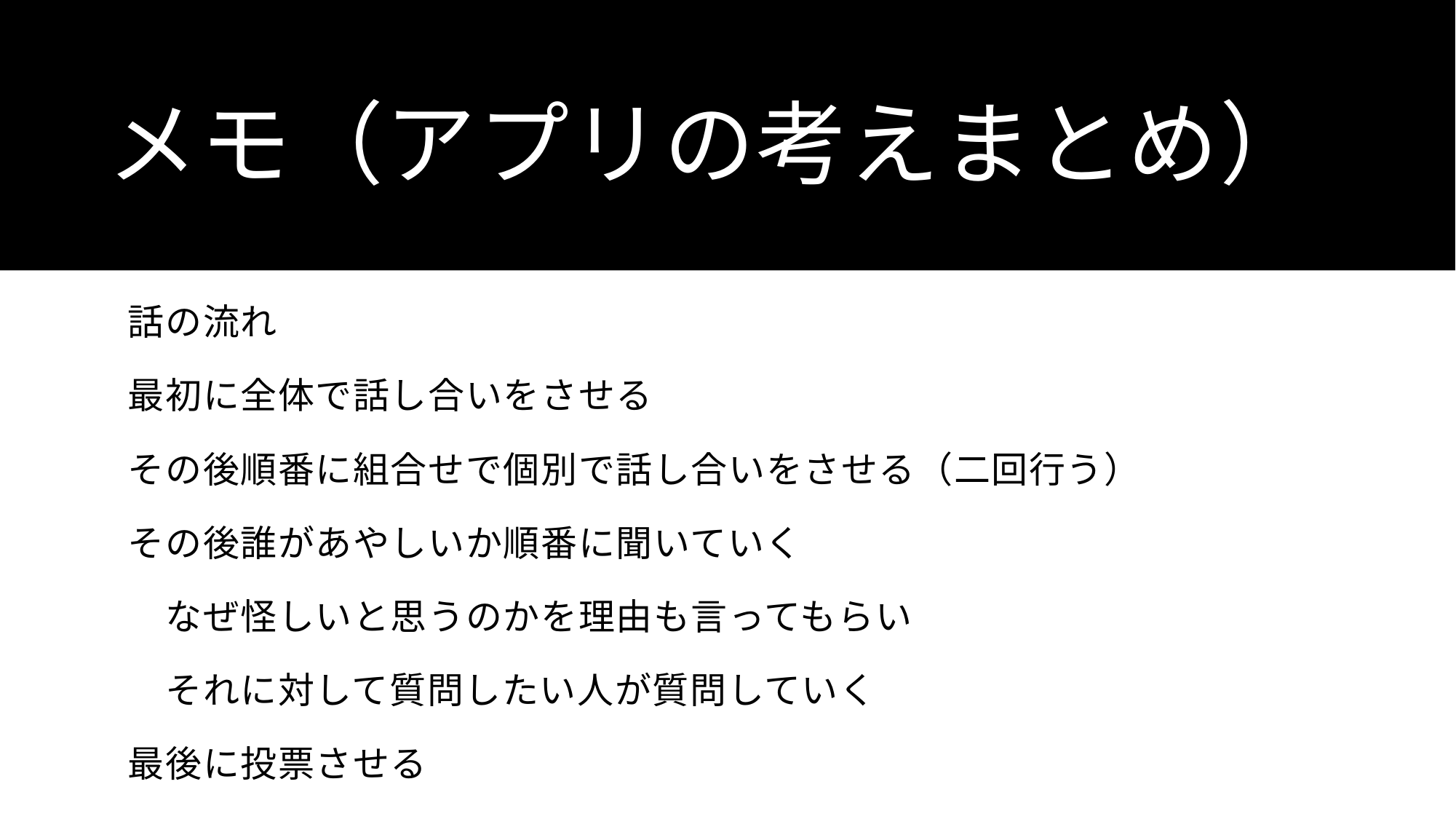

# メモ（アプリの考えまとめ）
話の流れ
最初に全体で話し合いをさせる
その後順番に組合せで個別で話し合いをさせる（二回行う）
その後誰があやしいか順番に聞いていく
　なぜ怪しいと思うのかを理由も言ってもらい
　それに対して質問したい人が質問していく
最後に投票させる
投票結果で犯人がどのような結果になるかを言い
その後の人物がどうなったかを説明する
最後にだれが犯人だったのかを教える